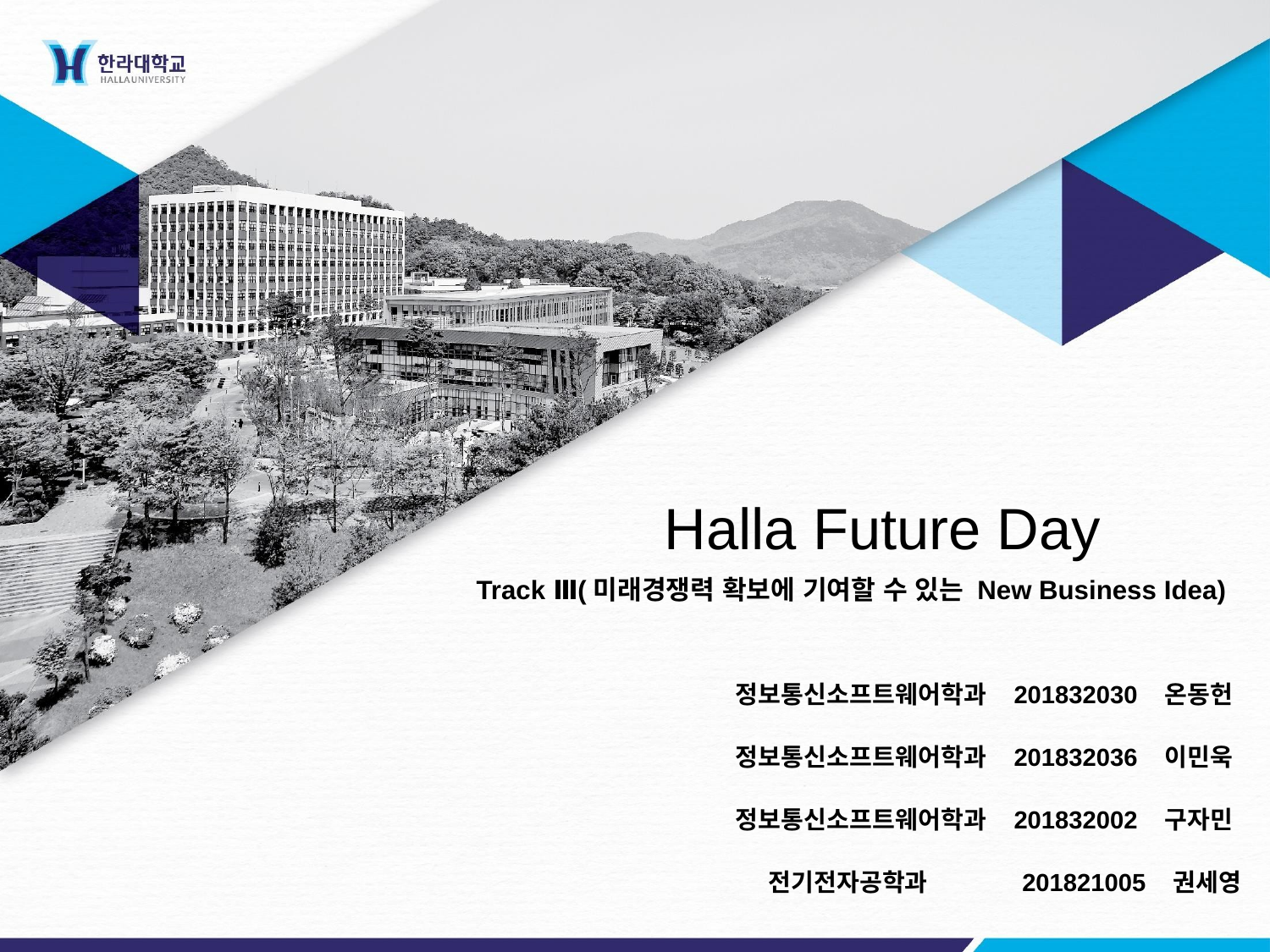

Halla Future Day
Track Ⅲ(미래경쟁력 확보에 기여할 수 있는 New Business Idea)
정보통신소프트웨어학과   201832030   온동헌

정보통신소프트웨어학과   201832036   이민욱

정보통신소프트웨어학과   201832002   구자민

     전기전자공학과	     201821005   권세영